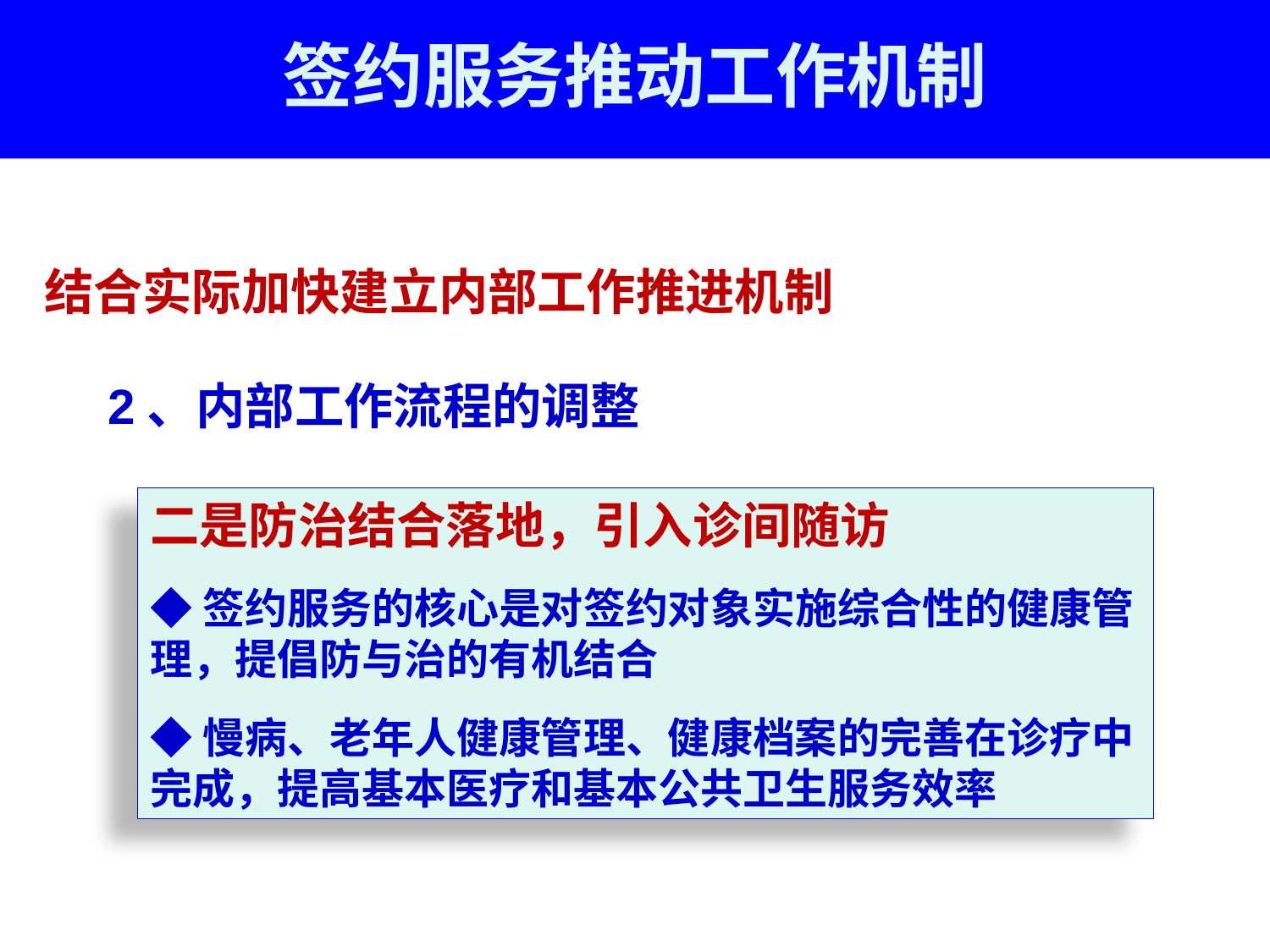

签约服务推动工作机制
结合实际加快建立内部工作推进机制
2、内部工作流程的调整
二是防治结合落地，引入诊间随访
◆签约服务的核心是对签约对象实施综合性的健康管理，提倡防与治的有机结合
◆慢病、老年人健康管理、健康档案的完善在诊疗中完成，提高基本医疗和基本公共卫生服务效率